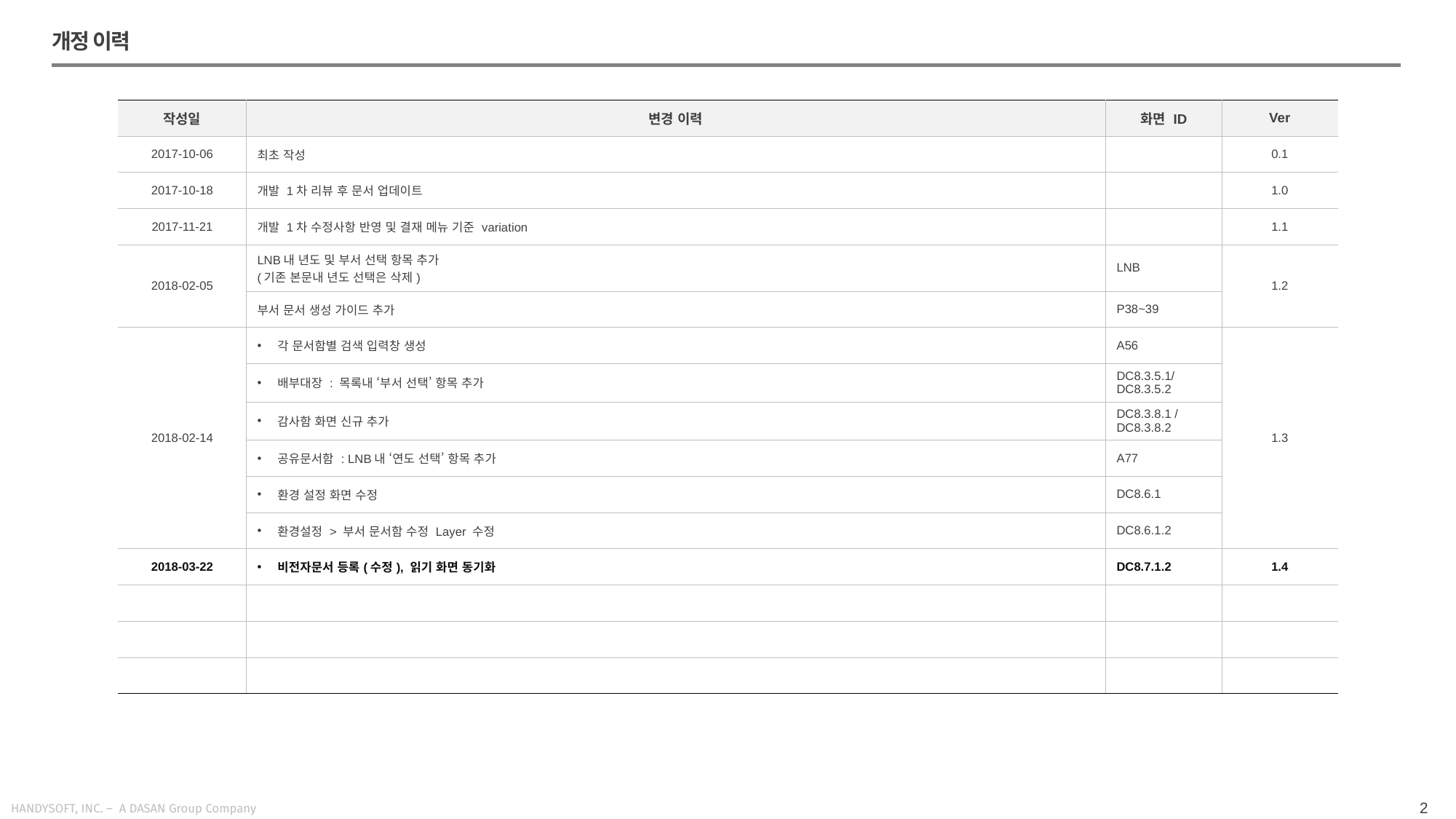

개정 이력
| 작성일 | 변경 이력 | 화면 ID | Ver |
| --- | --- | --- | --- |
| 2017-10-06 | 최초 작성 |  | 0.1 |
| 2017-10-18 | 개발 1차 리뷰 후 문서 업데이트 |  | 1.0 |
| 2017-11-21 | 개발 1차 수정사항 반영 및 결재 메뉴 기준 variation |  | 1.1 |
| 2018-02-05 | LNB내 년도 및 부서 선택 항목 추가 (기존 본문내 년도 선택은 삭제) | LNB | 1.2 |
|  | 부서 문서 생성 가이드 추가 | P38~39 |  |
| 2018-02-14 | 각 문서함별 검색 입력창 생성 | A56 | 1.3 |
|  | 배부대장 : 목록내 ‘부서 선택’ 항목 추가 | DC8.3.5.1/ DC8.3.5.2 |  |
|  | 감사함 화면 신규 추가 | DC8.3.8.1 / DC8.3.8.2 |  |
|  | 공유문서함 : LNB내 ‘연도 선택’ 항목 추가 | A77 |  |
|  | 환경 설정 화면 수정 | DC8.6.1 |  |
|  | 환경설정 > 부서 문서함 수정 Layer 수정 | DC8.6.1.2 |  |
| 2018-03-22 | 비전자문서 등록(수정), 읽기 화면 동기화 | DC8.7.1.2 | 1.4 |
|  |  |  |  |
|  |  |  |  |
|  |  |  |  |